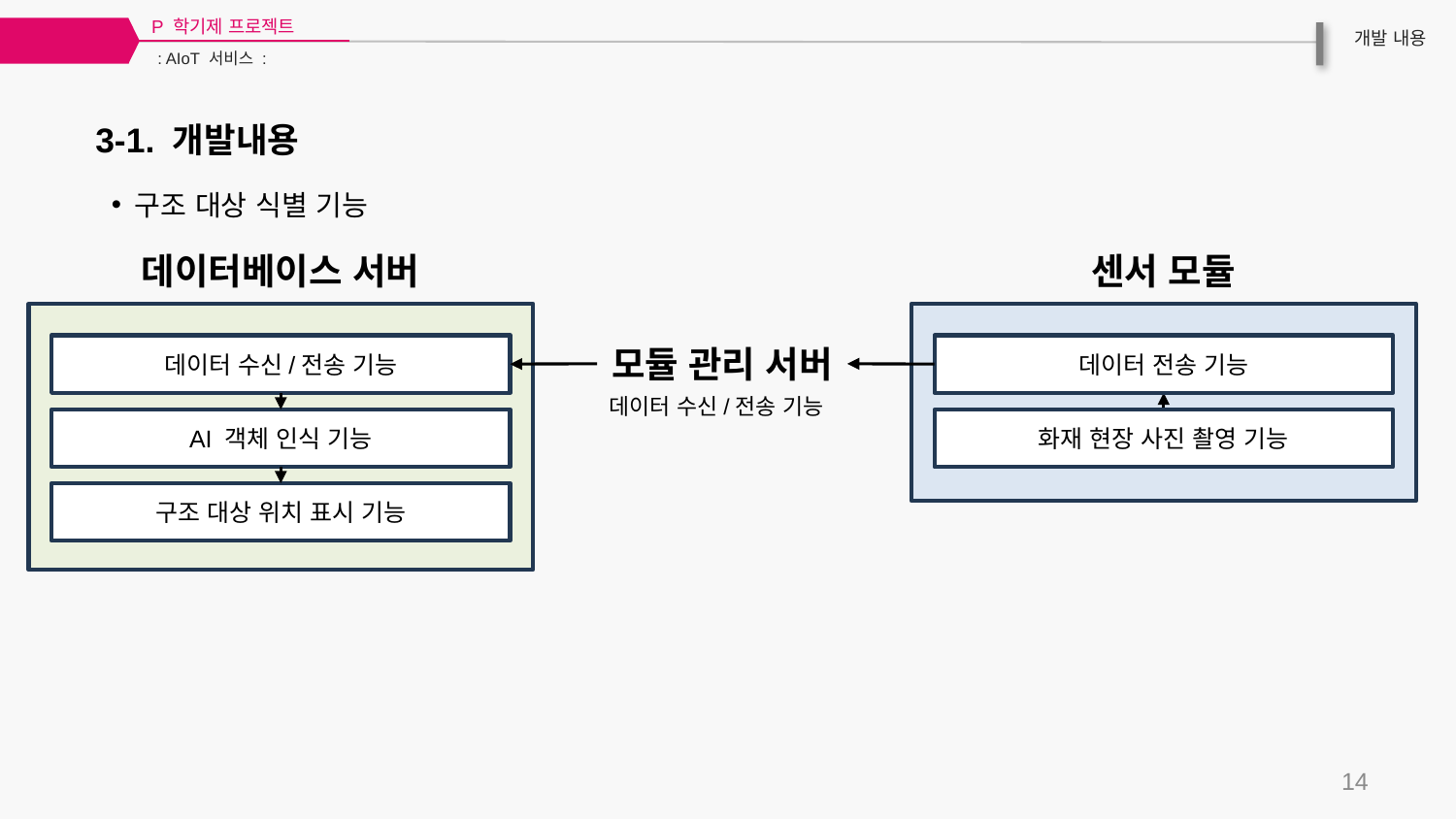

P 학기제 프로젝트

03
개발 내용

: AIoT 서비스 :
3-1. 개발내용
 구조 대상 식별 기능
데이터베이스 서버
센서 모듈

모듈 관리 서버
데이터 수신/전송 기능
데이터 전송 기능
데이터 수신/전송 기능
AI 객체 인식 기능
화재 현장 사진 촬영 기능
구조 대상 위치 표시 기능
14